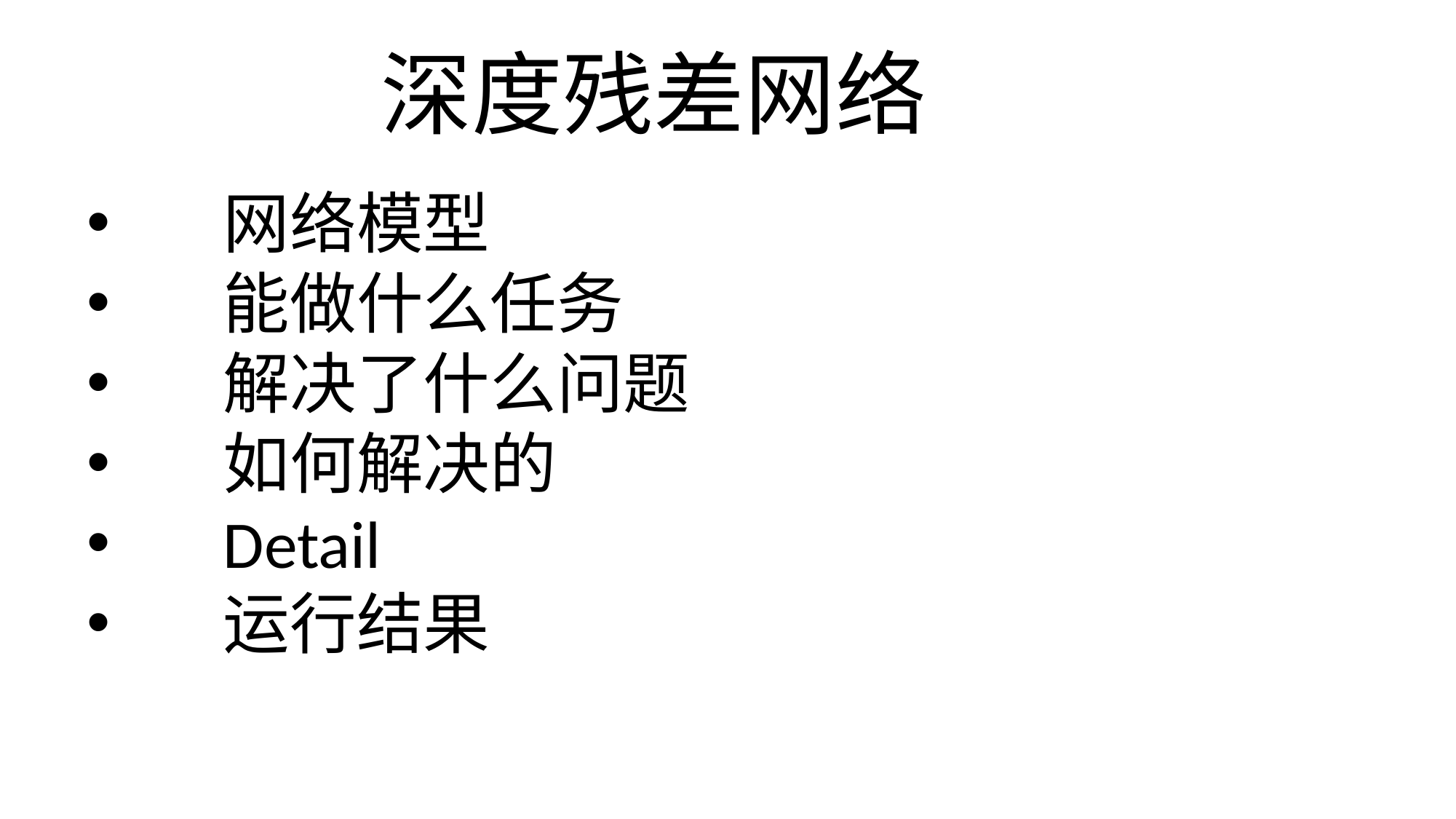

深度残差网络
网络模型
能做什么任务
解决了什么问题
如何解决的
Detail
运行结果